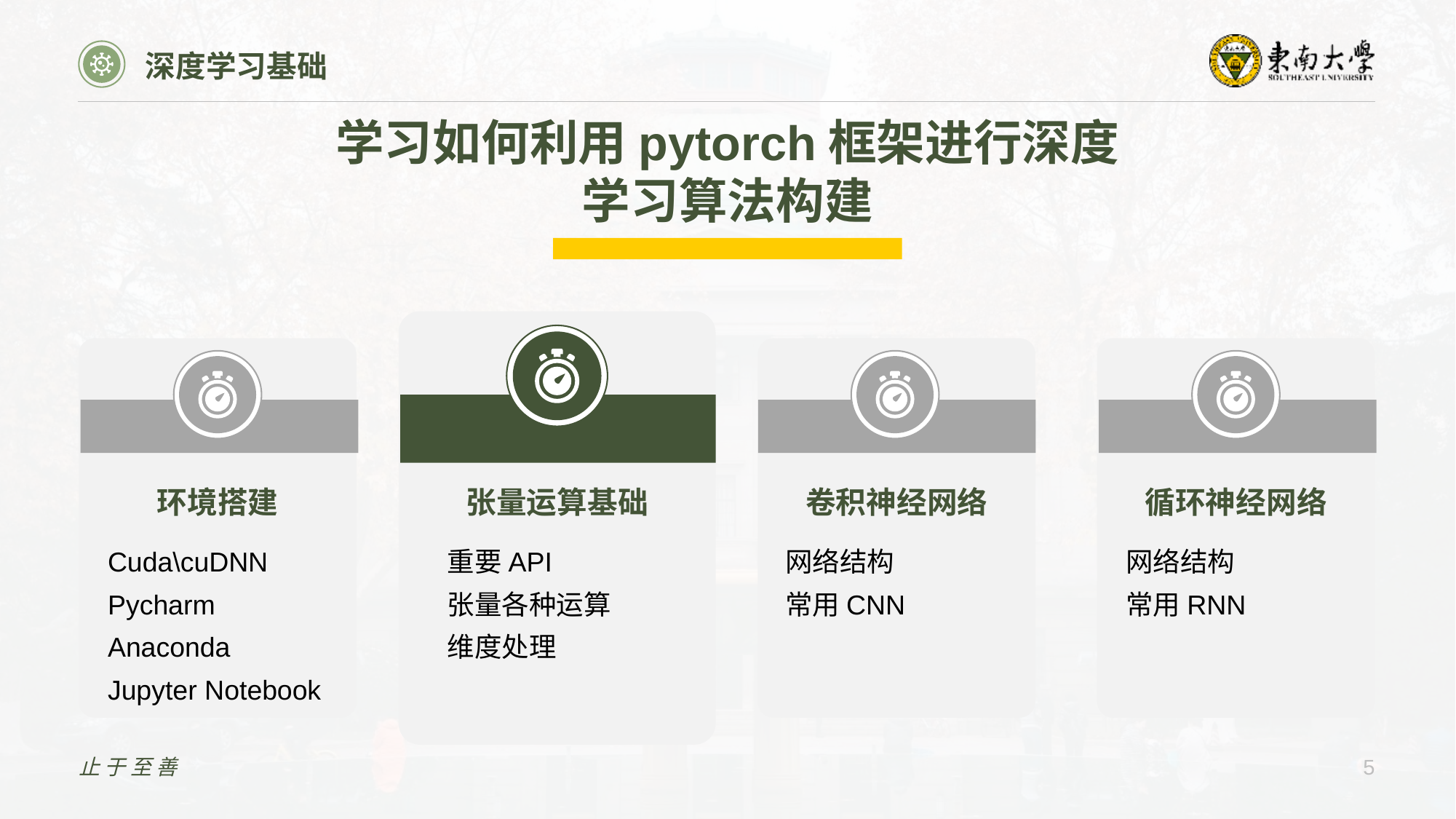

深度学习基础
学习如何利用pytorch框架进行深度学习算法构建

环境搭建
张量运算基础
卷积神经网络
循环神经网络
Cuda\cuDNN
Pycharm
Anaconda
Jupyter Notebook

重要API
张量各种运算
维度处理
网络结构
常用CNN
网络结构
常用RNN
止于至善
5